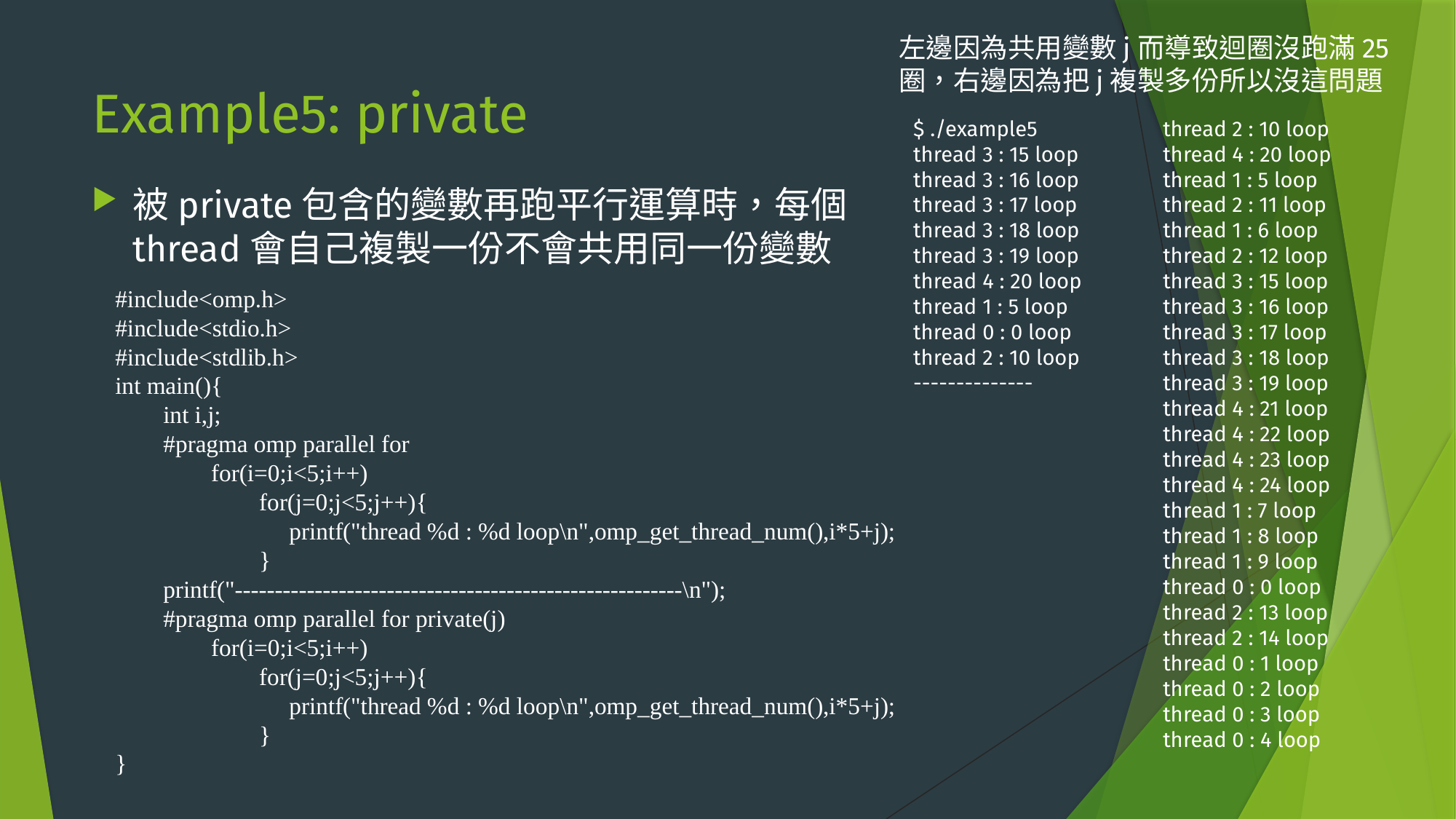

左邊因為共用變數j而導致迴圈沒跑滿25圈，右邊因為把j複製多份所以沒這問題​
# Example5: private
$ ./example5
thread 3 : 15 loop
thread 3 : 16 loop
thread 3 : 17 loop
thread 3 : 18 loop
thread 3 : 19 loop
thread 4 : 20 loop
thread 1 : 5 loop
thread 0 : 0 loop
thread 2 : 10 loop
--------------
thread 2 : 10 loop
thread 4 : 20 loop
thread 1 : 5 loop
thread 2 : 11 loop
thread 1 : 6 loop
thread 2 : 12 loop
thread 3 : 15 loop
thread 3 : 16 loop
thread 3 : 17 loop
thread 3 : 18 loop
thread 3 : 19 loop
thread 4 : 21 loop
thread 4 : 22 loop
thread 4 : 23 loop
thread 4 : 24 loop
thread 1 : 7 loop
thread 1 : 8 loop
thread 1 : 9 loop
thread 0 : 0 loop
thread 2 : 13 loop
thread 2 : 14 loop
thread 0 : 1 loop
thread 0 : 2 loop
thread 0 : 3 loop
thread 0 : 4 loop
被private包含的變數再跑平行運算時，每個thread會自己複製一份不會共用同一份變數
#include<omp.h>​
#include<stdio.h>​
#include<stdlib.h>
int main()​{​
        int i,j;
        #pragma omp parallel for​
                for(i=0;i<5;i++)​
                        for(j=0;j<5;j++)​{​
                             printf("thread %d : %d loop\n",omp_get_thread_num(),i*5+j);​
                        }​
        printf("--------------------------------------------------------\n");​
        #pragma omp parallel for private(j)​
                for(i=0;i<5;i++)​
                        for(j=0;j<5;j++)​{​
                             printf("thread %d : %d loop\n",omp_get_thread_num(),i*5+j);​
                        }​
}​